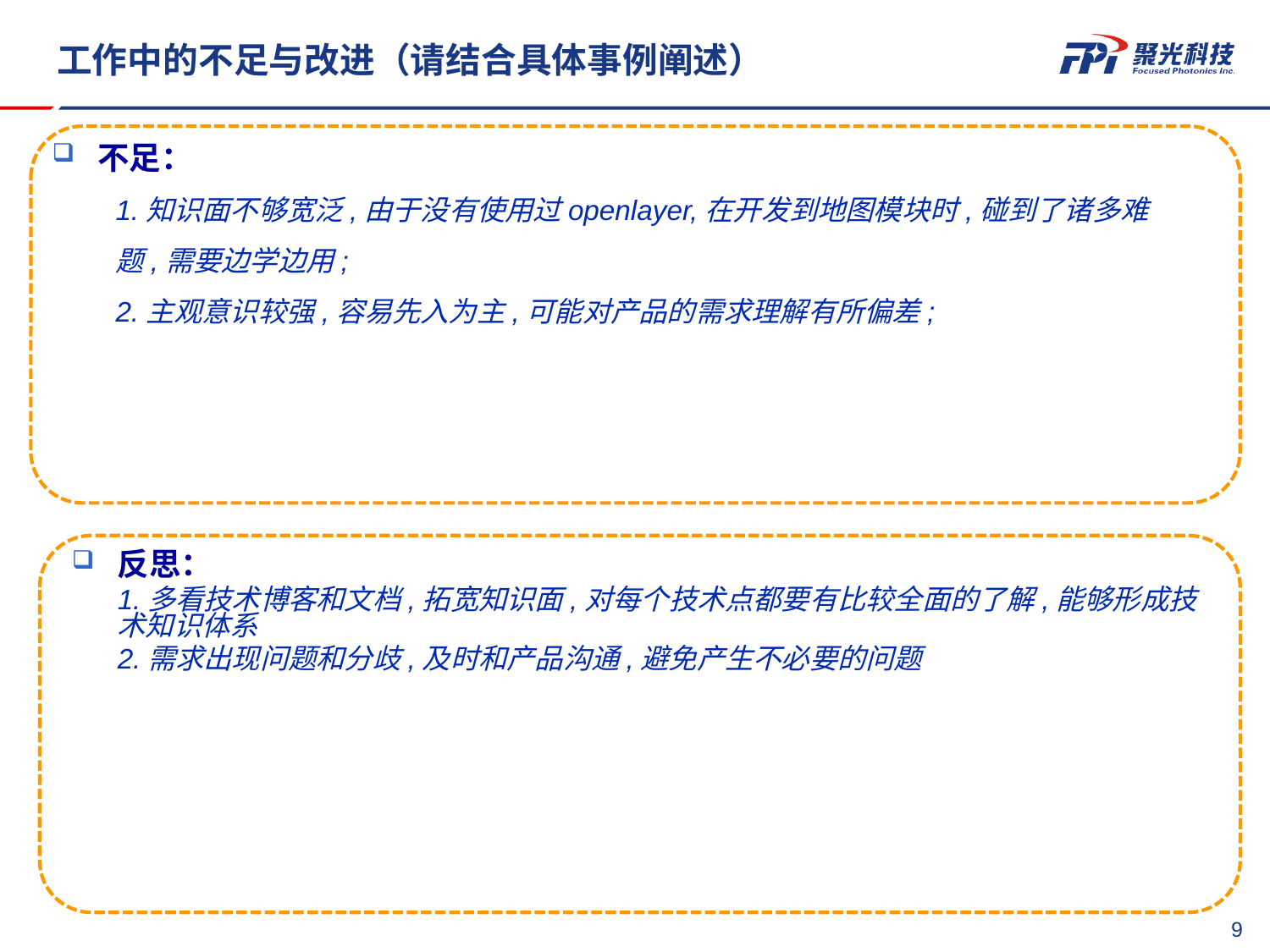

工作中的不足与改进（请结合具体事例阐述）

不足：
1.知识面不够宽泛,由于没有使用过openlayer,在开发到地图模块时,碰到了诸多难题,需要边学边用;
2.主观意识较强,容易先入为主,可能对产品的需求理解有所偏差;

反思：
  	1.多看技术博客和文档,拓宽知识面,对每个技术点都要有比较全面的了解,能够形成技术知识体系
	2.需求出现问题和分歧,及时和产品沟通,避免产生不必要的问题

9